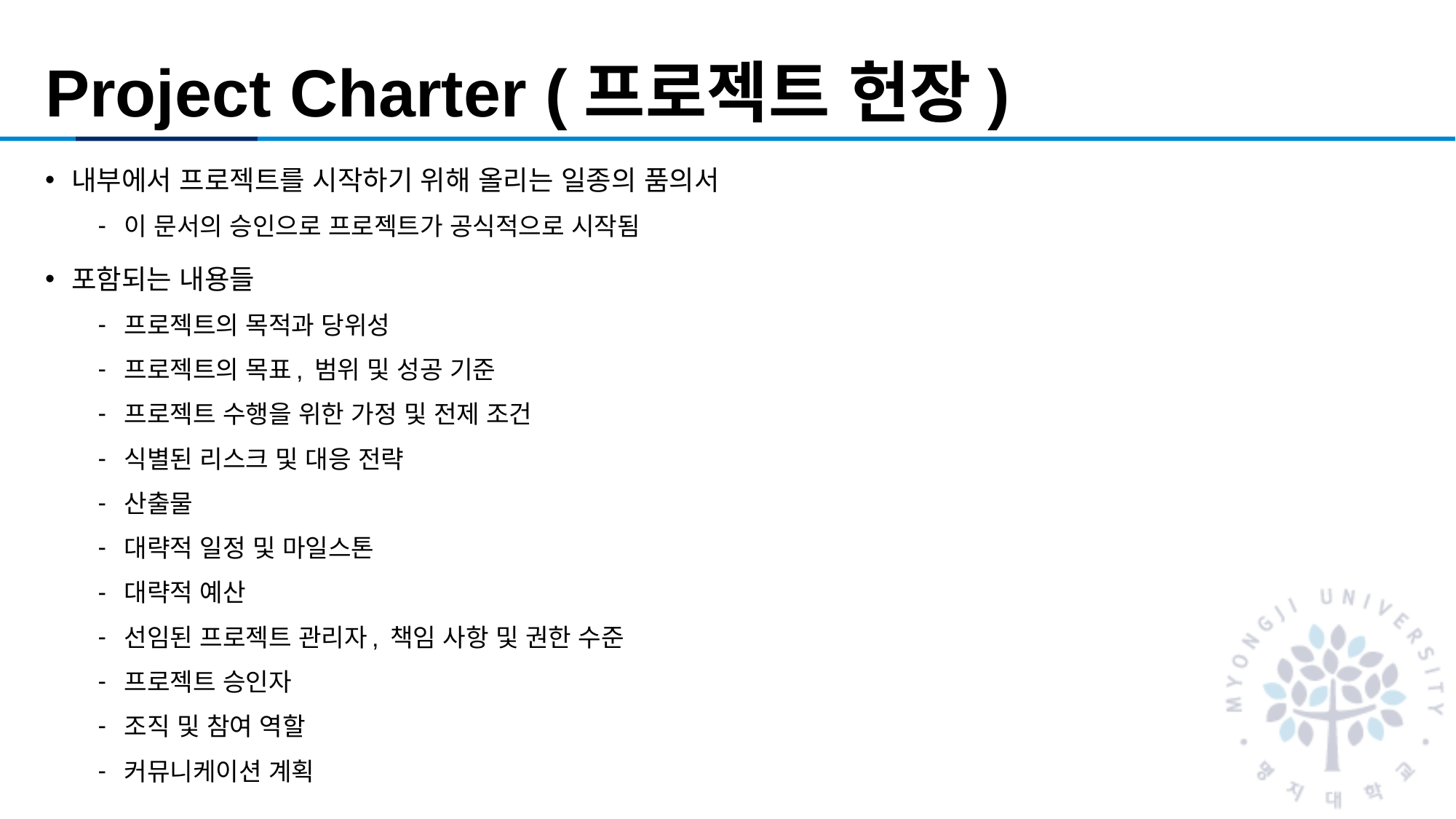

# Project Charter (프로젝트 헌장)
내부에서 프로젝트를 시작하기 위해 올리는 일종의 품의서
이 문서의 승인으로 프로젝트가 공식적으로 시작됨
포함되는 내용들
프로젝트의 목적과 당위성
프로젝트의 목표, 범위 및 성공 기준
프로젝트 수행을 위한 가정 및 전제 조건
식별된 리스크 및 대응 전략
산출물
대략적 일정 및 마일스톤
대략적 예산
선임된 프로젝트 관리자, 책임 사항 및 권한 수준
프로젝트 승인자
조직 및 참여 역할
커뮤니케이션 계획